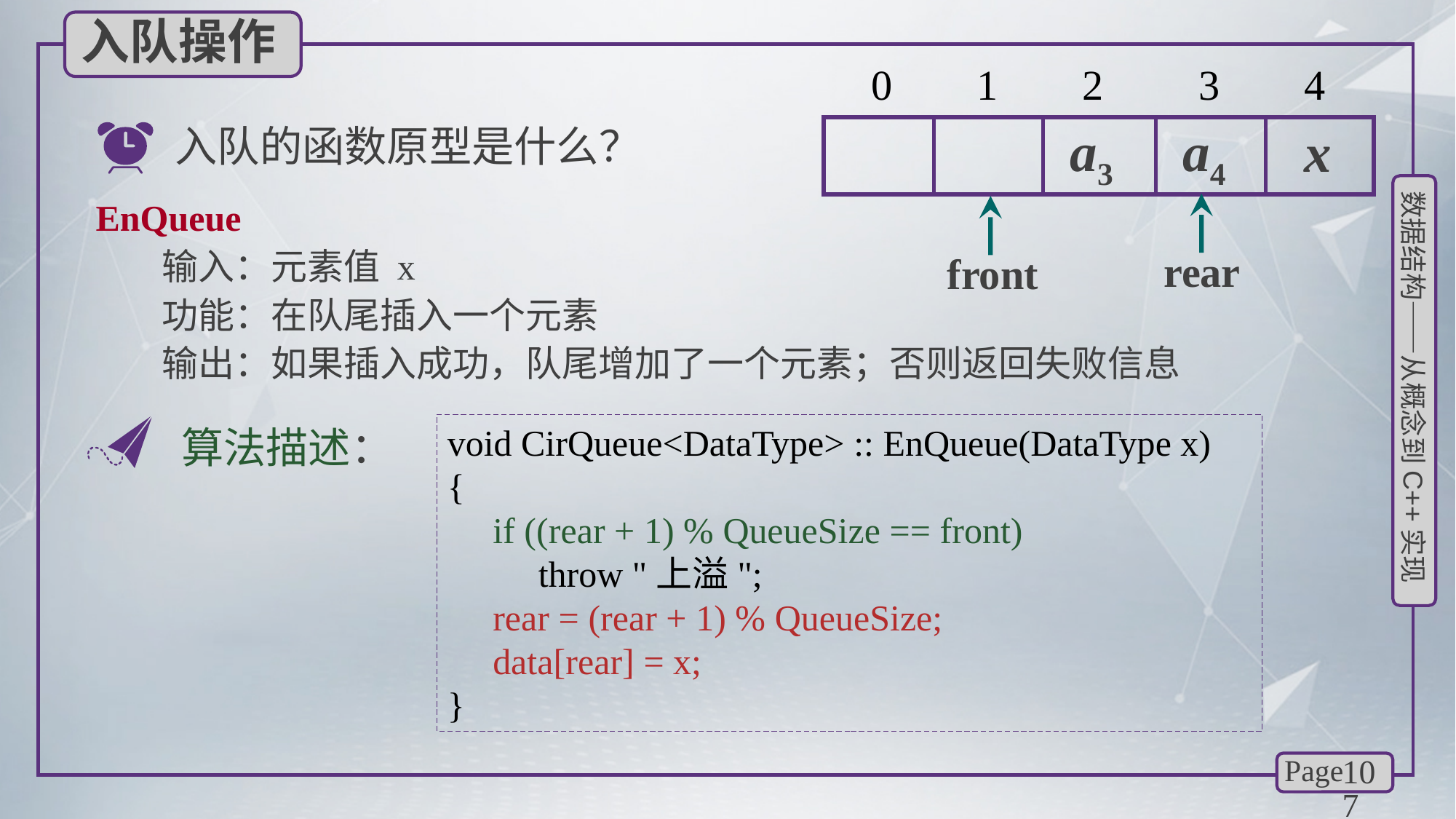

入队操作

0        1        2         3        4
a3
a4
x
入队的函数原型是什么？

EnQueue
       输入：元素值 x
       功能：在队尾插入一个元素
       输出：如果插入成功，队尾增加了一个元素；否则返回失败信息

rear

front
void CirQueue<DataType> :: EnQueue(DataType x)
{
     if ((rear + 1) % QueueSize == front)
          throw "上溢";
     rear = (rear + 1) % QueueSize;
     data[rear] = x;
}
算法描述：